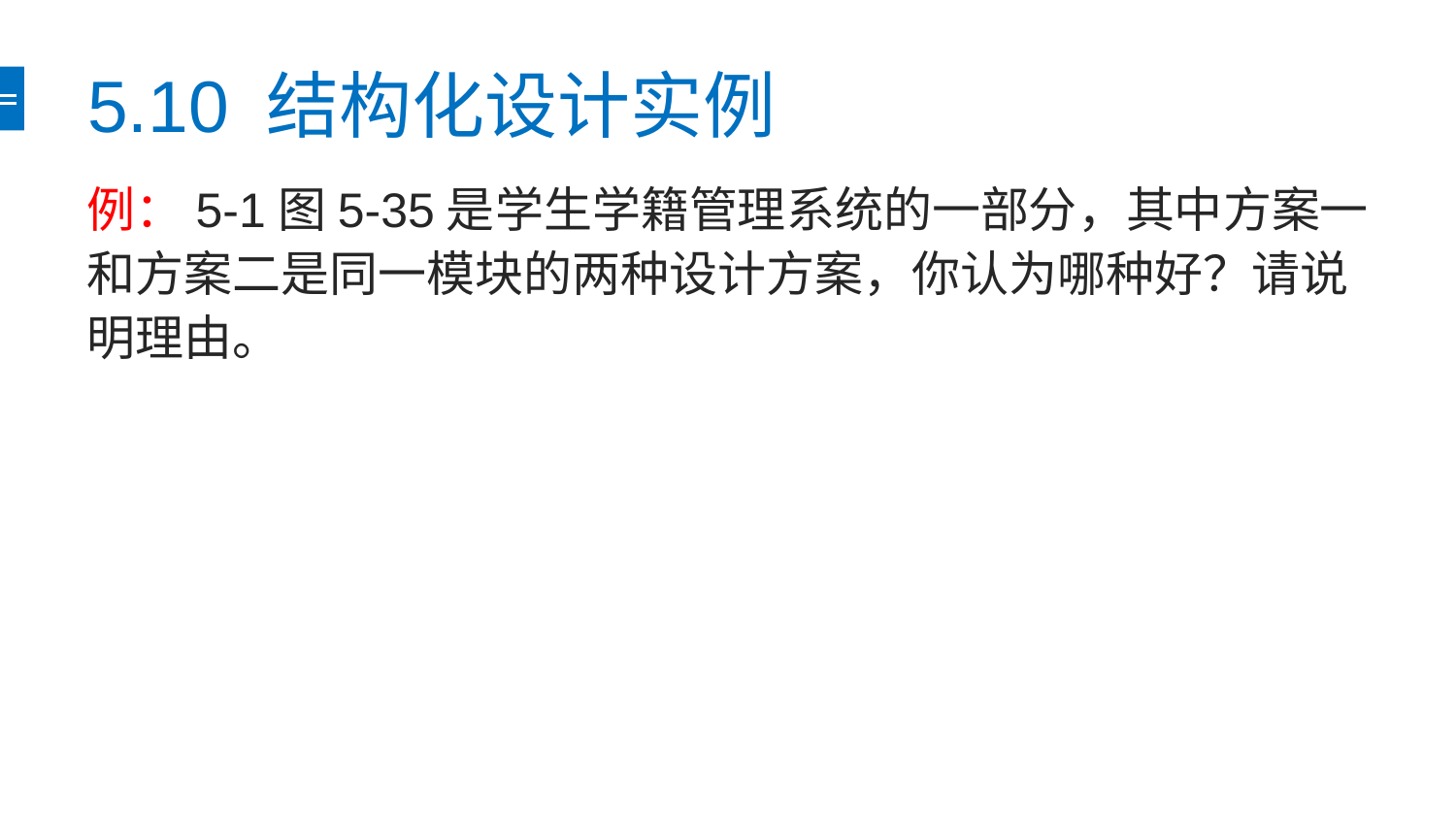

# 5.10 结构化设计实例
例：5-1图5-35是学生学籍管理系统的一部分，其中方案一和方案二是同一模块的两种设计方案，你认为哪种好？请说明理由。